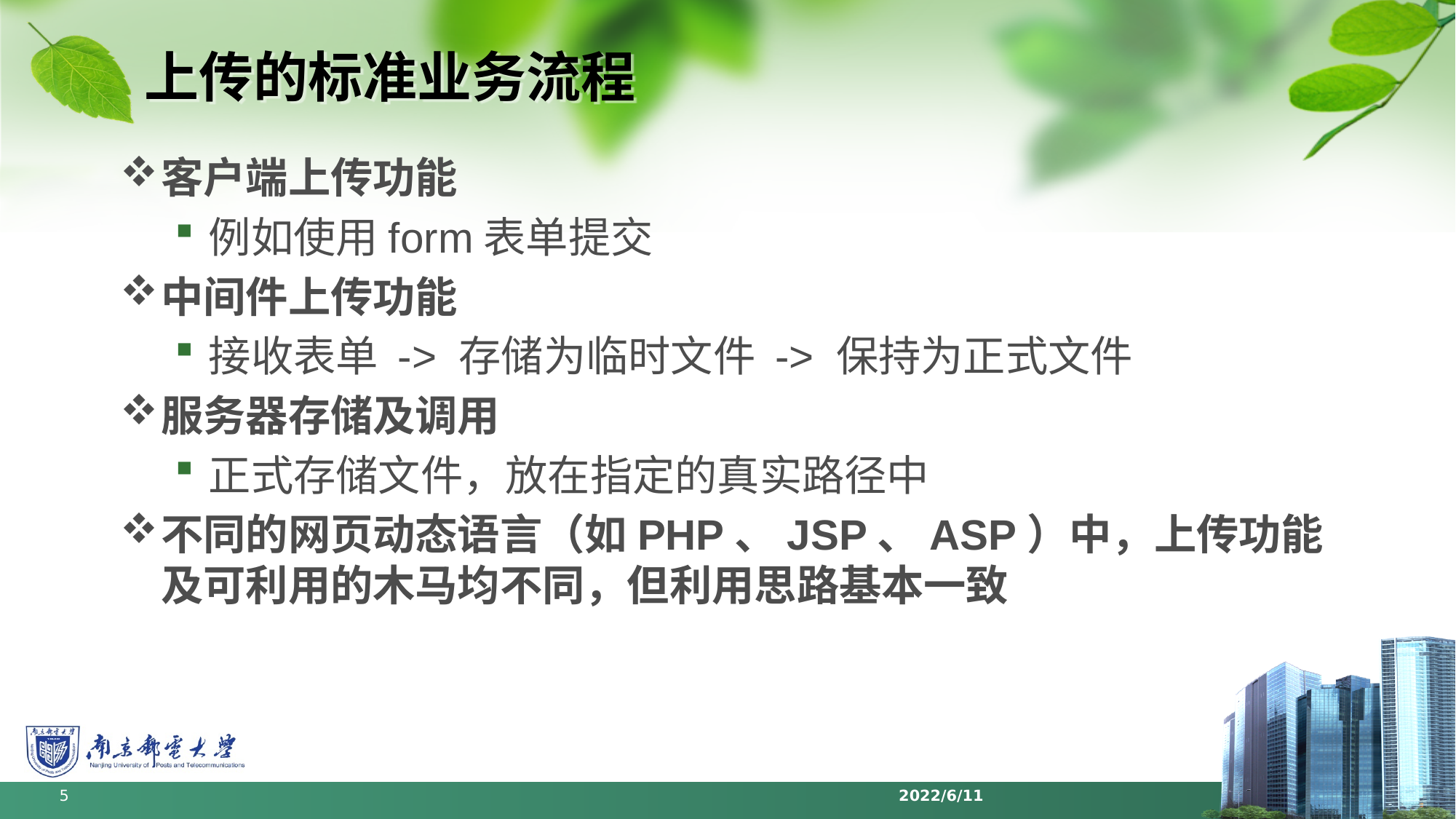

# 上传的标准业务流程
客户端上传功能
例如使用form表单提交
中间件上传功能
接收表单 -> 存储为临时文件 -> 保持为正式文件
服务器存储及调用
正式存储文件，放在指定的真实路径中
不同的网页动态语言（如PHP、JSP、ASP）中，上传功能及可利用的木马均不同，但利用思路基本一致
5
2022/6/11